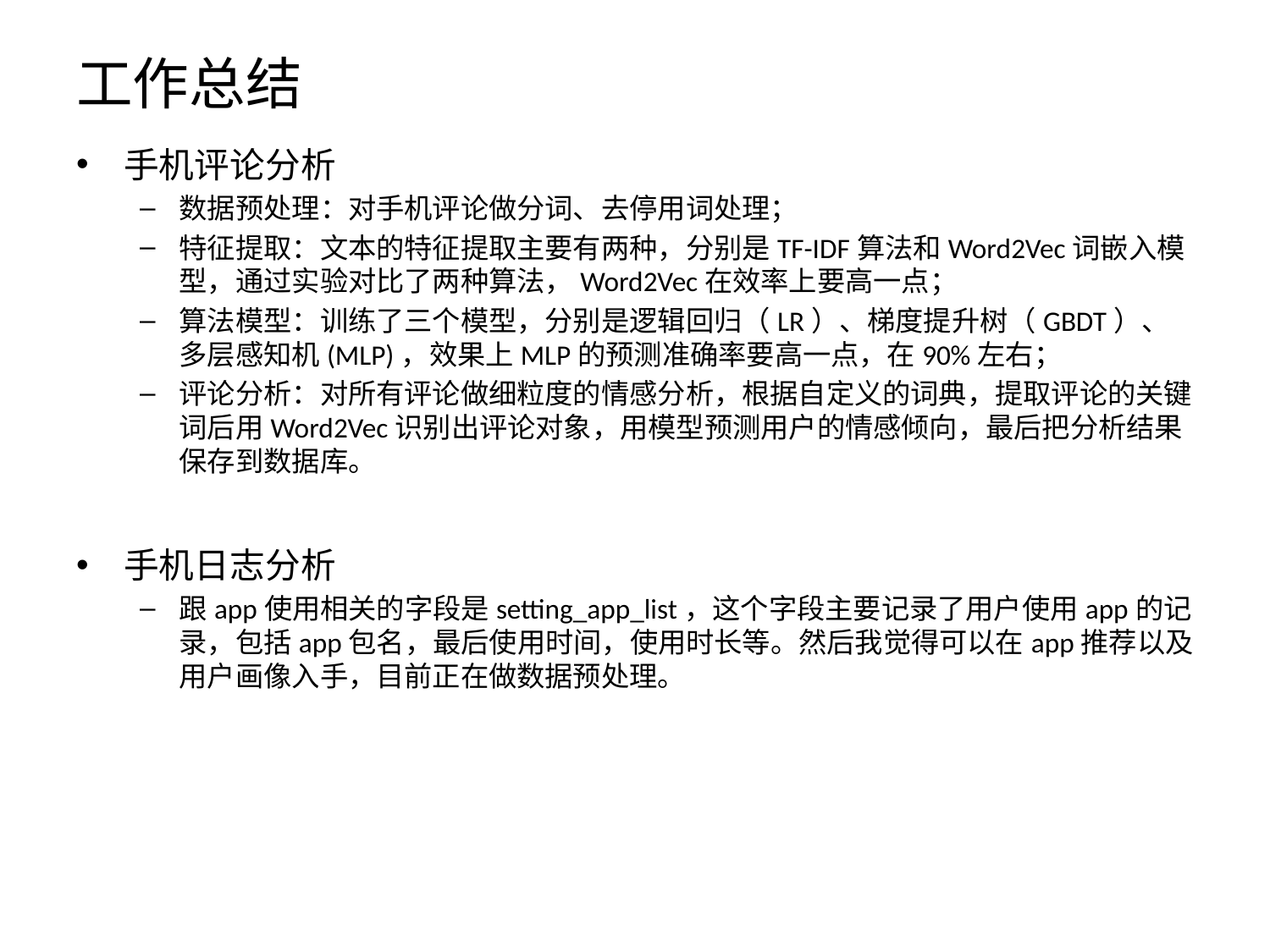

# 工作总结
手机评论分析
数据预处理：对手机评论做分词、去停用词处理；
特征提取：文本的特征提取主要有两种，分别是TF-IDF算法和Word2Vec词嵌入模型，通过实验对比了两种算法，Word2Vec在效率上要高一点；
算法模型：训练了三个模型，分别是逻辑回归（LR）、梯度提升树（GBDT）、多层感知机(MLP)，效果上MLP的预测准确率要高一点，在90%左右；
评论分析：对所有评论做细粒度的情感分析，根据自定义的词典，提取评论的关键词后用Word2Vec识别出评论对象，用模型预测用户的情感倾向，最后把分析结果保存到数据库。

手机日志分析
跟app使用相关的字段是setting_app_list，这个字段主要记录了用户使用app的记录，包括app包名，最后使用时间，使用时长等。然后我觉得可以在app推荐以及用户画像入手，目前正在做数据预处理。